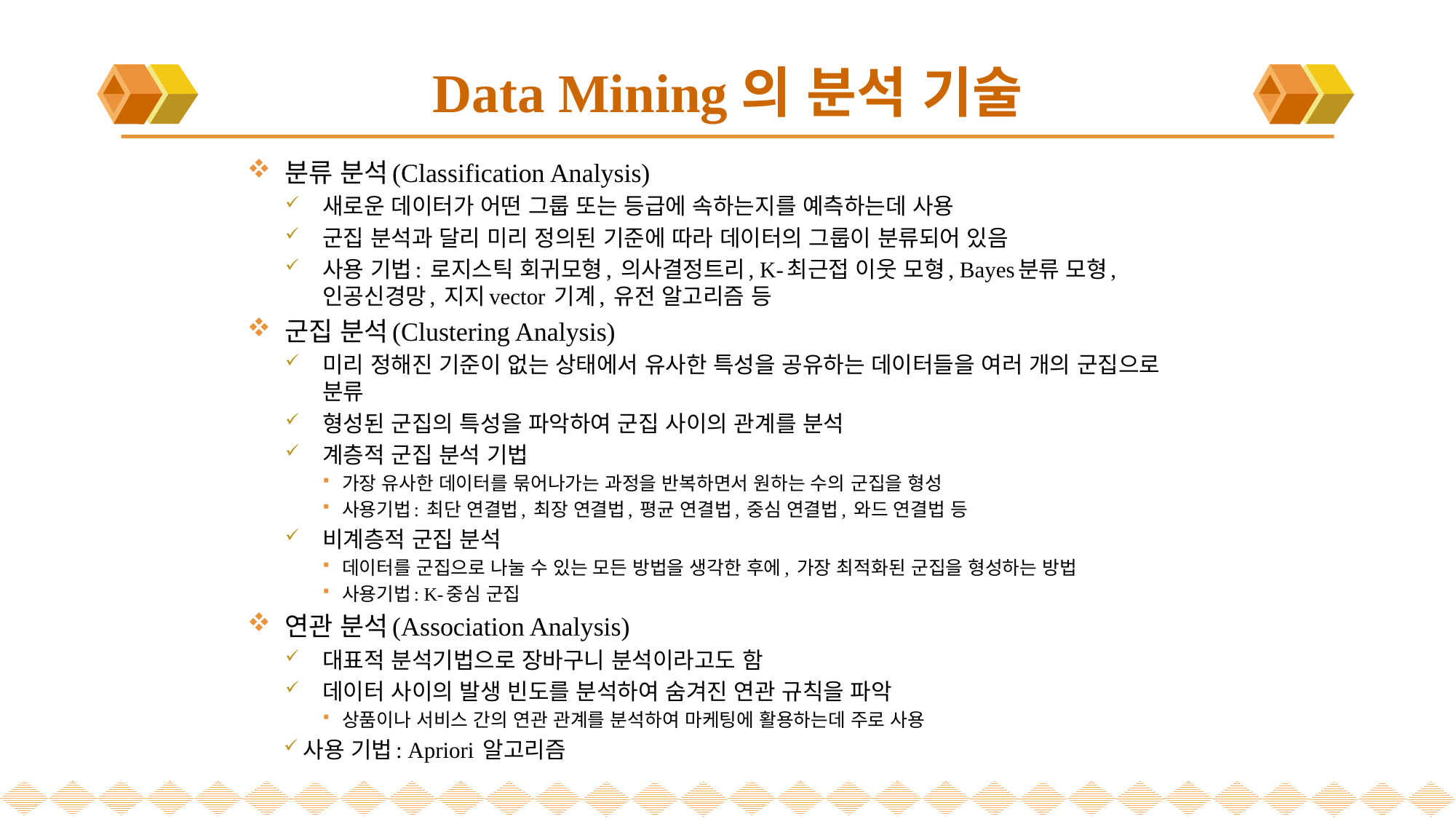

# Data Mining의 분석 기술
분류 분석(Classification Analysis)
새로운 데이터가 어떤 그룹 또는 등급에 속하는지를 예측하는데 사용
군집 분석과 달리 미리 정의된 기준에 따라 데이터의 그룹이 분류되어 있음
사용 기법: 로지스틱 회귀모형, 의사결정트리, K-최근접 이웃 모형, Bayes분류 모형, 인공신경망, 지지vector 기계, 유전 알고리즘 등
군집 분석(Clustering Analysis)
미리 정해진 기준이 없는 상태에서 유사한 특성을 공유하는 데이터들을 여러 개의 군집으로 분류
형성된 군집의 특성을 파악하여 군집 사이의 관계를 분석
계층적 군집 분석 기법
가장 유사한 데이터를 묶어나가는 과정을 반복하면서 원하는 수의 군집을 형성
사용기법: 최단 연결법, 최장 연결법, 평균 연결법, 중심 연결법, 와드 연결법 등
비계층적 군집 분석
데이터를 군집으로 나눌 수 있는 모든 방법을 생각한 후에, 가장 최적화된 군집을 형성하는 방법
사용기법: K-중심 군집
연관 분석(Association Analysis)
대표적 분석기법으로 장바구니 분석이라고도 함
데이터 사이의 발생 빈도를 분석하여 숨겨진 연관 규칙을 파악
상품이나 서비스 간의 연관 관계를 분석하여 마케팅에 활용하는데 주로 사용
사용 기법: Apriori 알고리즘